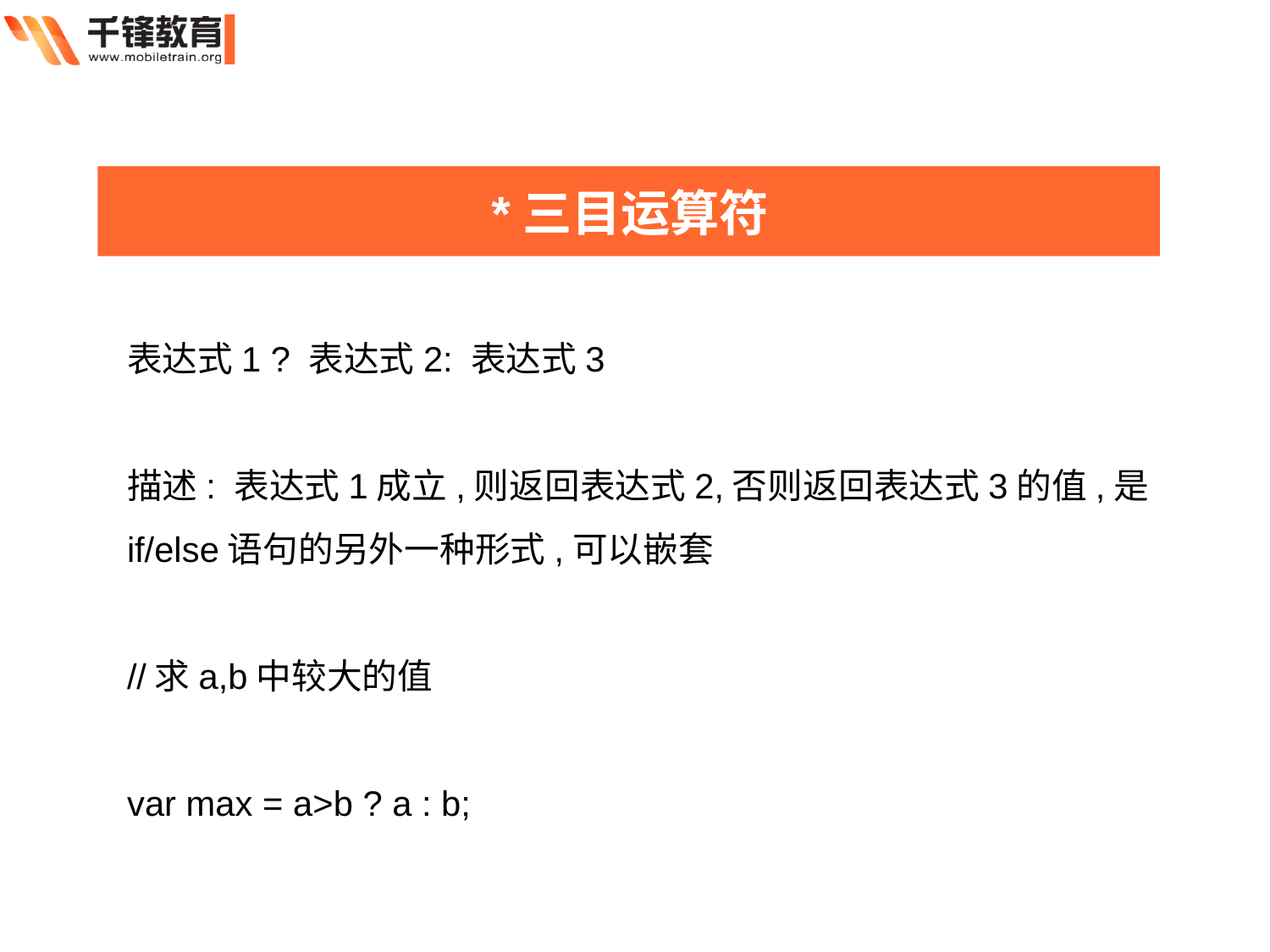

*三目运算符
表达式1 ? 表达式2: 表达式3

描述: 表达式1成立,则返回表达式2,否则返回表达式3的值,是if/else语句的另外一种形式,可以嵌套

//求a,b中较大的值

var max = a>b ? a : b;